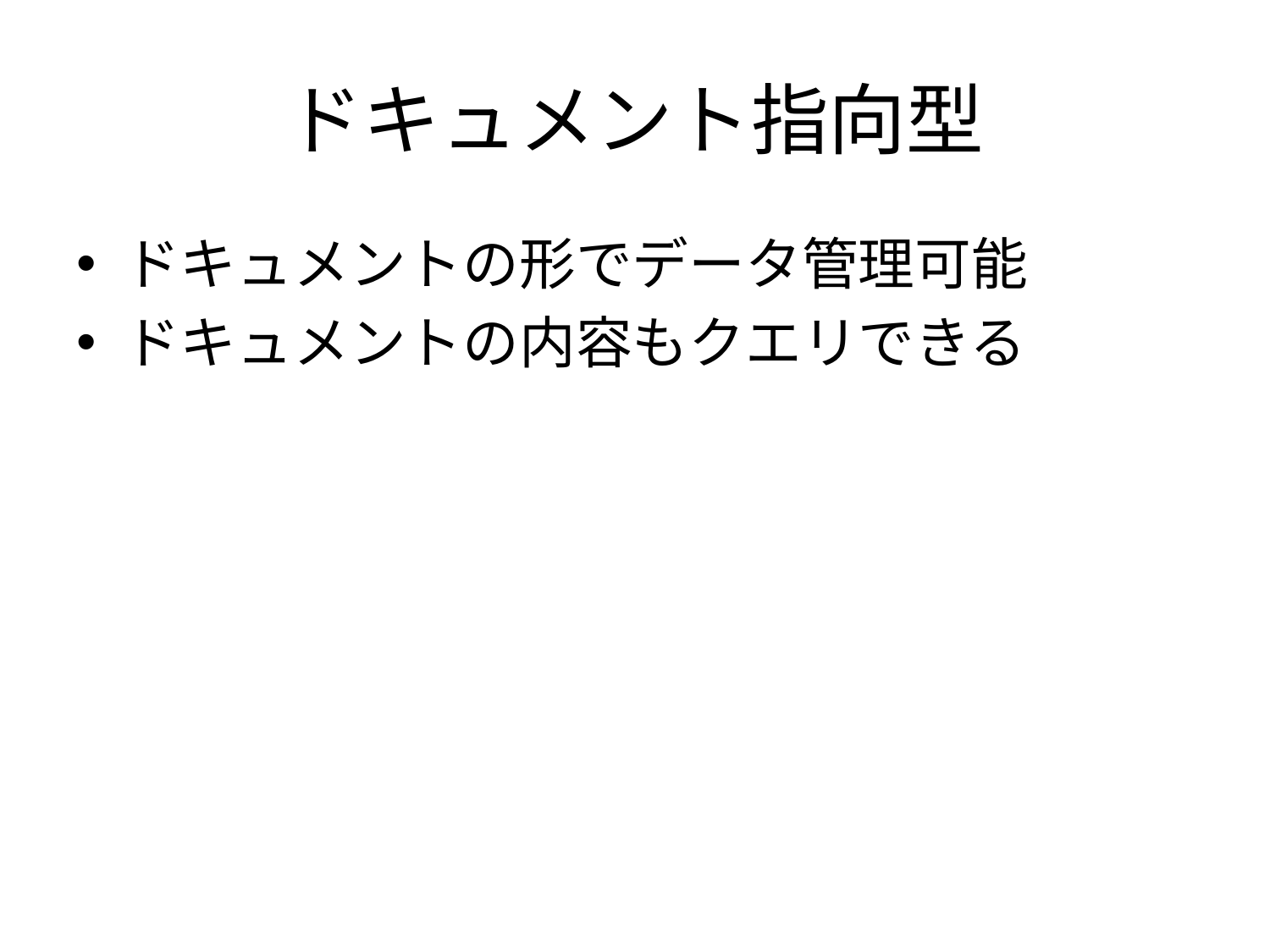

# ドキュメント指向型
ドキュメントの形でデータ管理可能
ドキュメントの内容もクエリできる